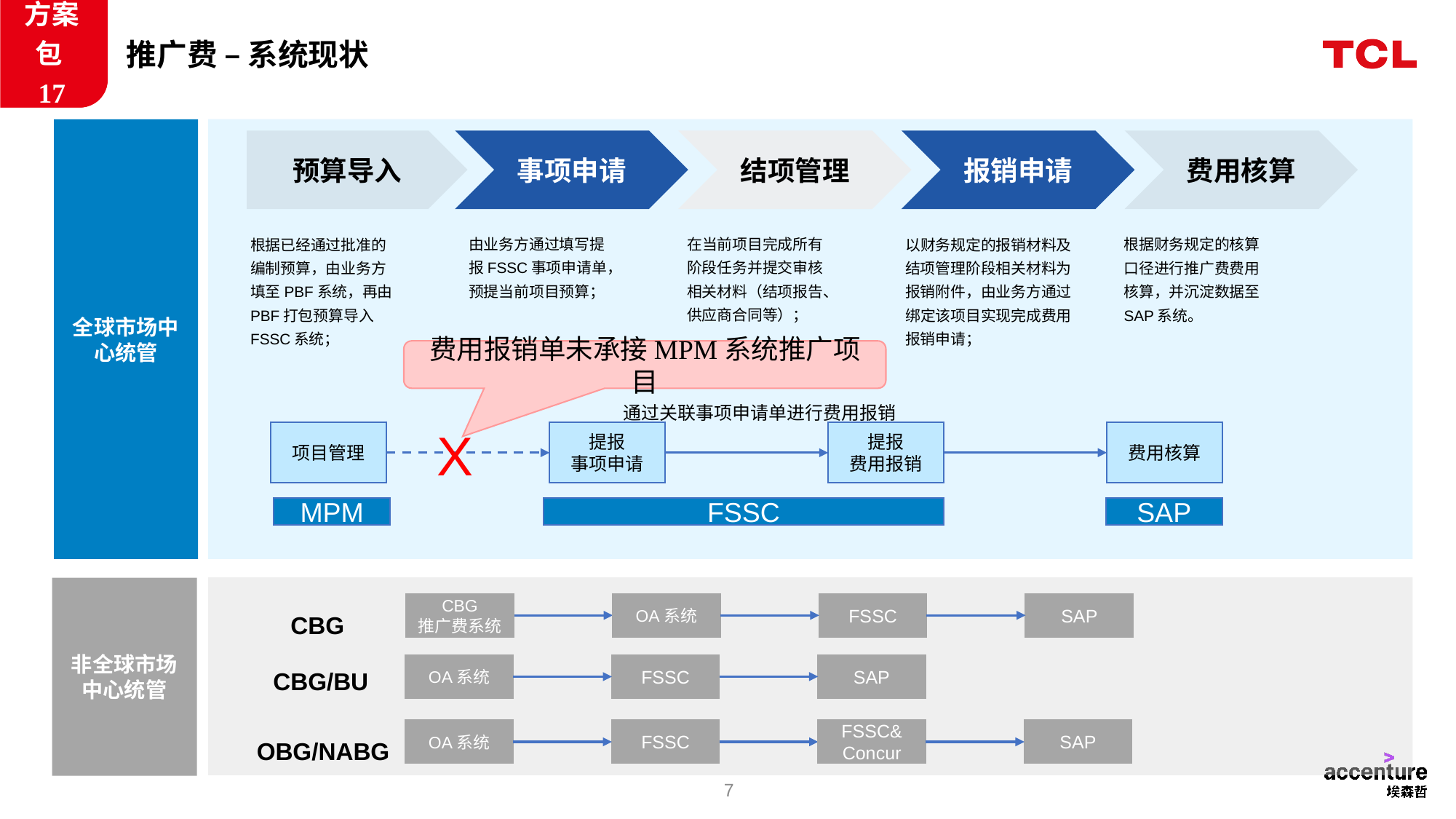

方案包17
# 推广费 – 系统现状

全球市场中心统管
预算导入
事项申请
结项管理
报销申请
费用核算
由业务方通过填写提报FSSC事项申请单，预提当前项目预算；
在当前项目完成所有阶段任务并提交审核相关材料（结项报告、供应商合同等）；
根据已经通过批准的编制预算，由业务方填至PBF系统，再由PBF打包预算导入FSSC系统；
根据财务规定的核算口径进行推广费费用核算，并沉淀数据至SAP系统。
以财务规定的报销材料及结项管理阶段相关材料为报销附件，由业务方通过绑定该项目实现完成费用报销申请；
费用报销单未承接MPM系统推广项目
通过关联事项申请单进行费用报销
项目管理
提报
事项申请
提报
费用报销
费用核算
FSSC
MPM
X
SAP

非全球市场中心统管
CBG
CBG
推广费系统
OA系统
FSSC
SAP
CBG/BU
OA系统
FSSC
SAP
OBG/NABG
OA系统
FSSC
FSSC&
Concur
SAP
7